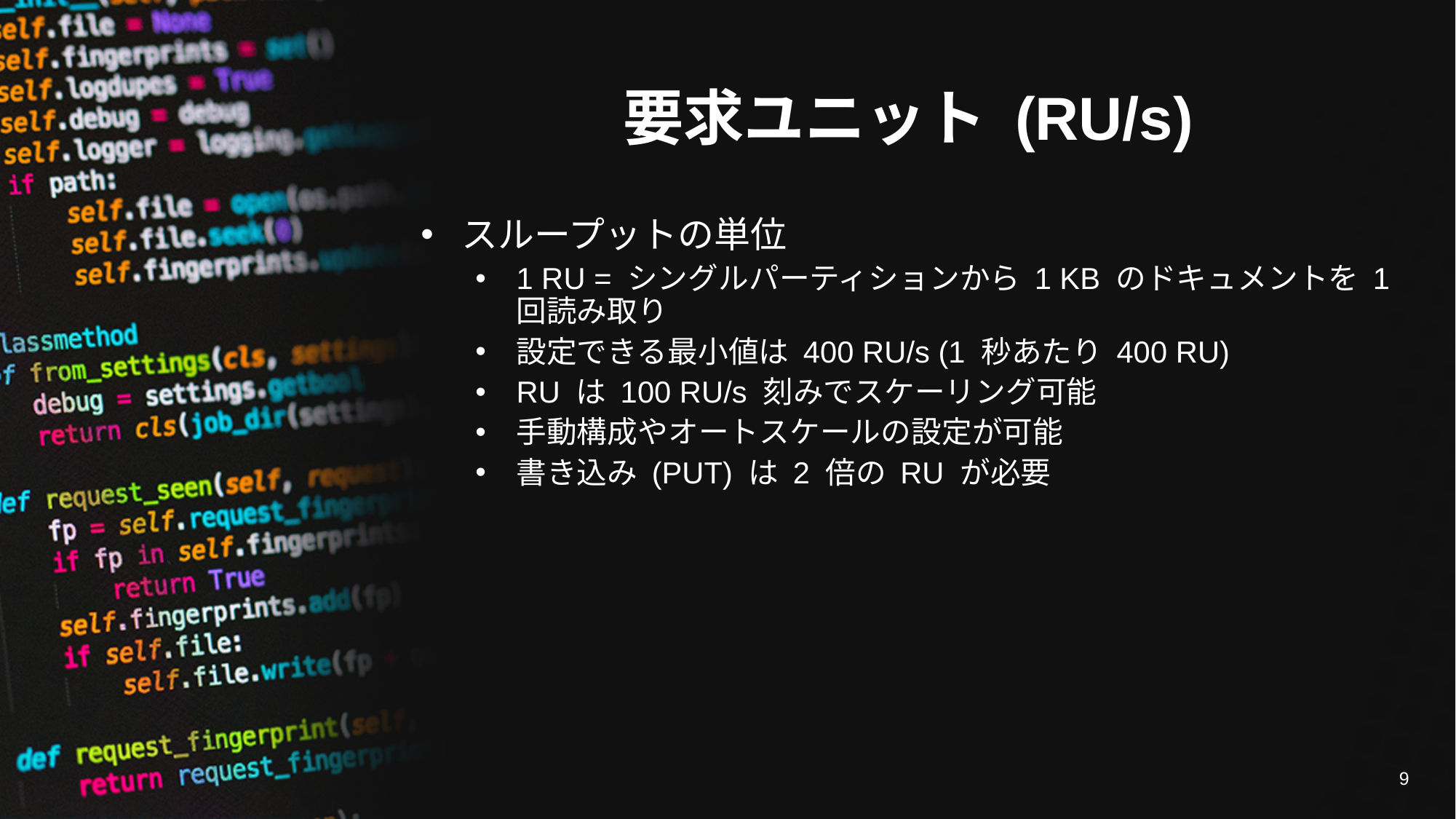

# 要求ユニット (RU/s)
スループットの単位
1 RU = シングルパーティションから 1 KB のドキュメントを 1 回読み取り
設定できる最小値は 400 RU/s (1 秒あたり 400 RU)
RU は 100 RU/s 刻みでスケーリング可能
手動構成やオートスケールの設定が可能
書き込み (PUT) は 2 倍の RU が必要

9